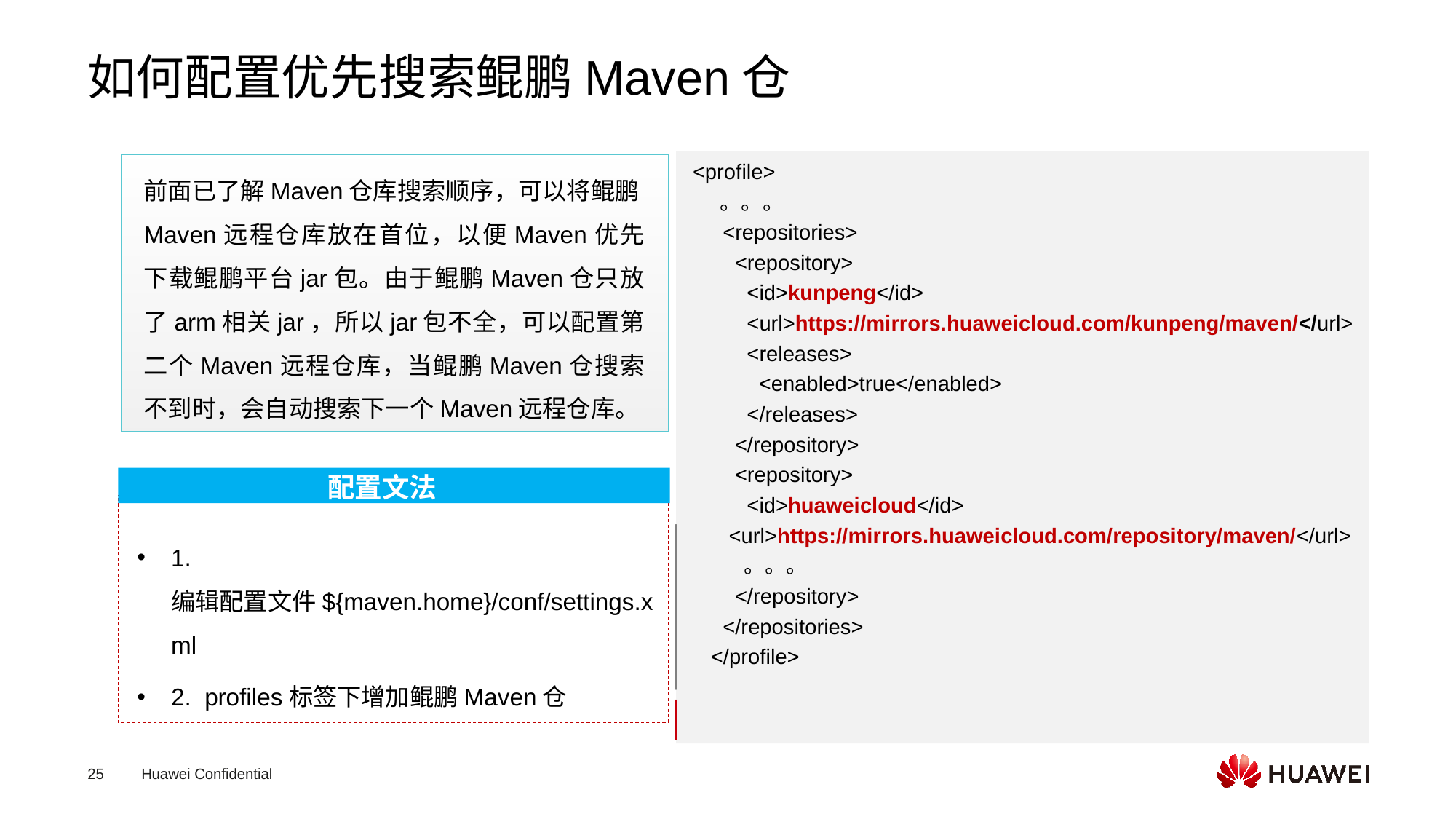

# 如何配置优先搜索鲲鹏Maven仓

前面已了解Maven仓库搜索顺序，可以将鲲鹏Maven远程仓库放在首位，以便Maven优先下载鲲鹏平台jar包。由于鲲鹏Maven仓只放了arm相关jar，所以jar包不全，可以配置第二个Maven远程仓库，当鲲鹏Maven仓搜索不到时，会自动搜索下一个Maven远程仓库。
 <profile>
      。。。
      <repositories>
        <repository>
          <id>kunpeng</id>
          <url>https://mirrors.huaweicloud.com/kunpeng/maven/</url>
          <releases>
            <enabled>true</enabled>
          </releases>
        </repository>
        <repository>
          <id>huaweicloud</id>
       <url>https://mirrors.huaweicloud.com/repository/maven/</url>
           。。。
        </repository>
      </repositories>
    </profile>
配置文法

1.  编辑配置文件${maven.home}/conf/settings.xml
2.  profiles标签下增加鲲鹏Maven仓